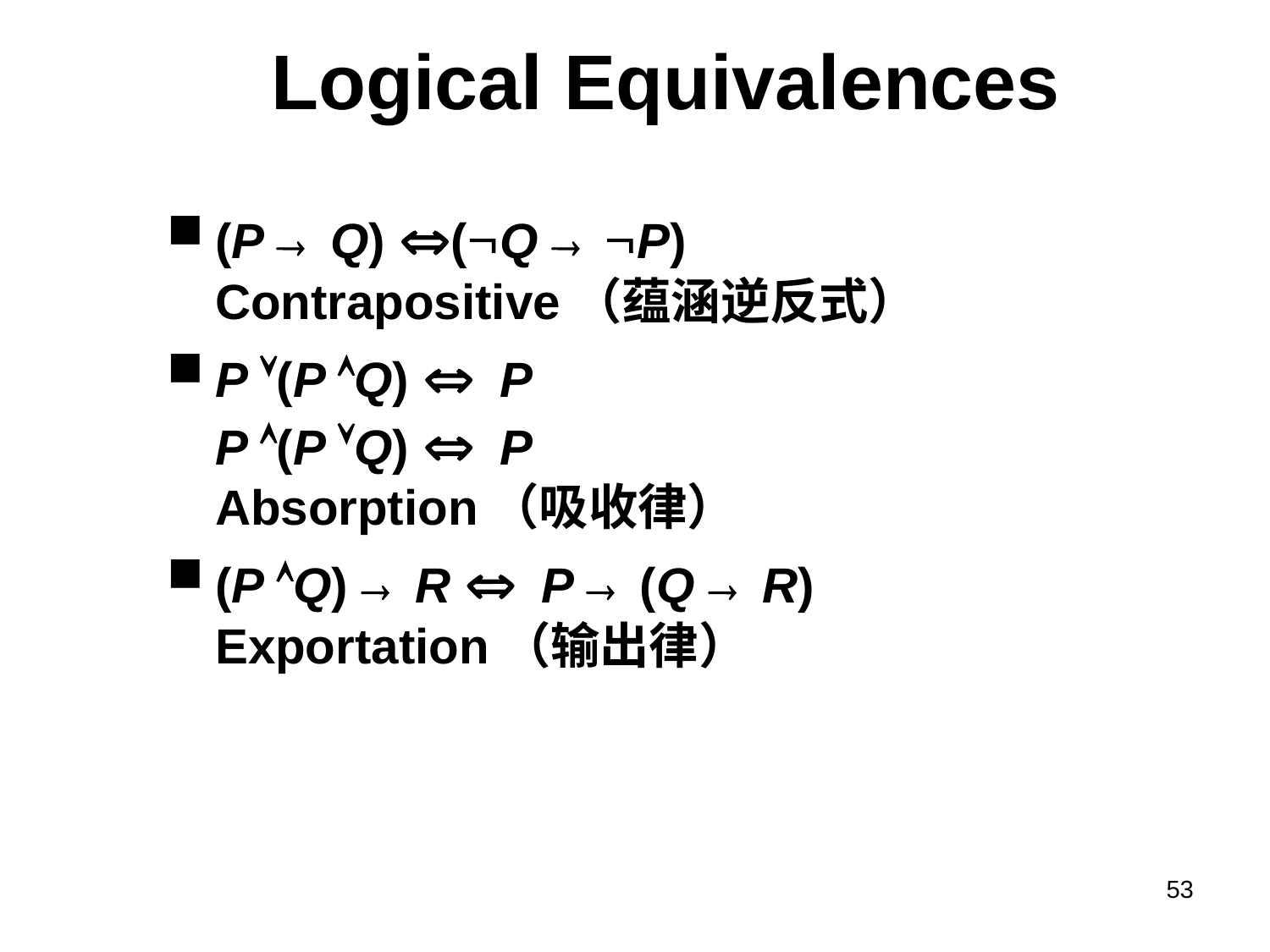

# Logical Equivalences
(P → Q) ⇔(¬Q → ¬P)
Contrapositive（蕴涵逆反式）
P ∨(P ∧Q) ⇔ P
P ∧(P ∨Q) ⇔ P
Absorption（吸收律）
(P ∧Q) → R ⇔ P → (Q → R)
Exportation（输出律）

53